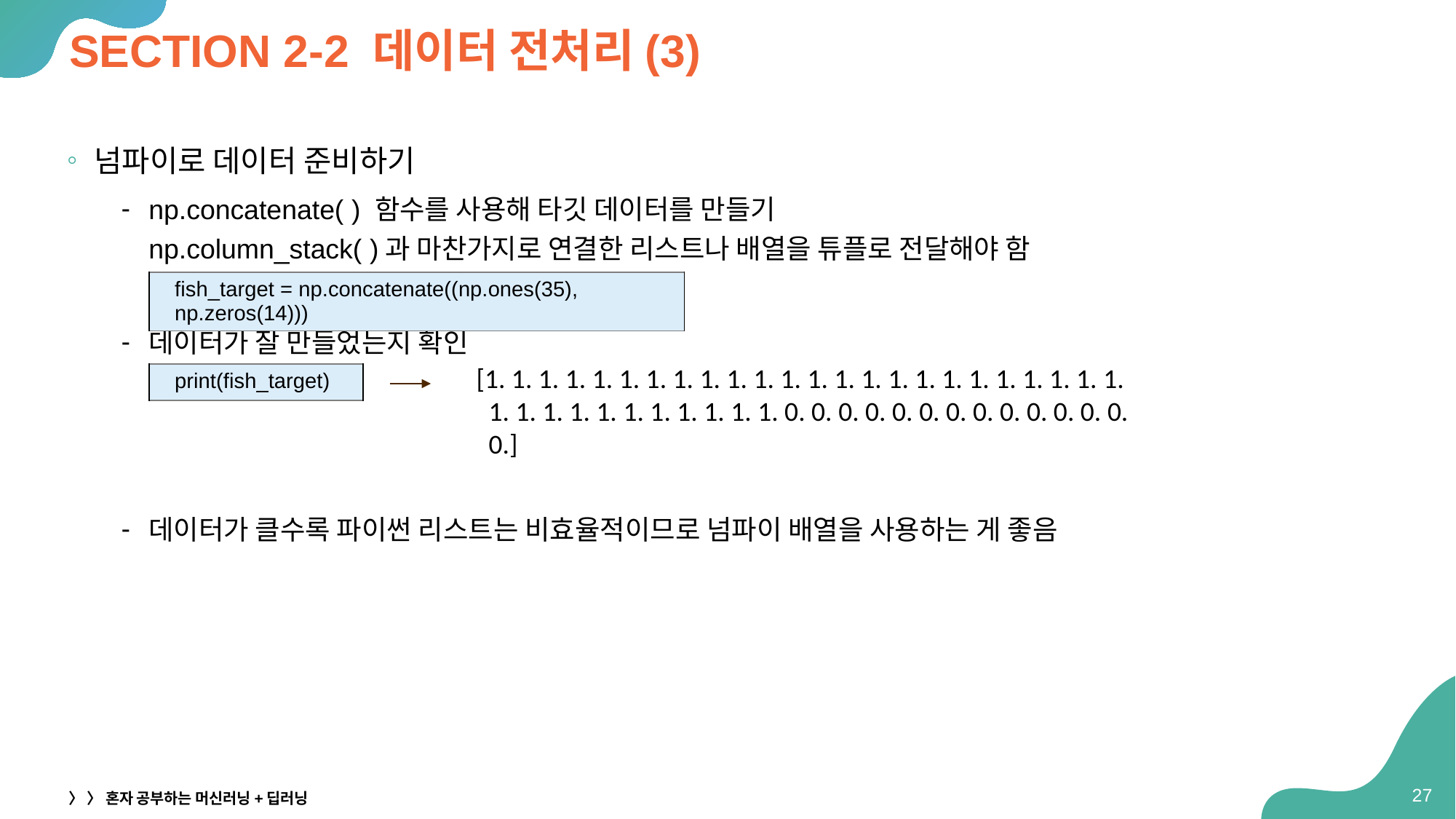

# SECTION 2-2 데이터 전처리(3)
넘파이로 데이터 준비하기
np.concatenate( ) 함수를 사용해 타깃 데이터를 만들기
np.column_stack( )과 마찬가지로 연결한 리스트나 배열을 튜플로 전달해야 함

데이터가 잘 만들었는지 확인

데이터가 클수록 파이썬 리스트는 비효율적이므로 넘파이 배열을 사용하는 게 좋음
| fish\_target = np.concatenate((np.ones(35), np.zeros(14))) |
| --- |
[1. 1. 1. 1. 1. 1. 1. 1. 1. 1. 1. 1. 1. 1. 1. 1. 1. 1. 1. 1. 1. 1. 1. 1.
  1. 1. 1. 1. 1. 1. 1. 1. 1. 1. 1. 0. 0. 0. 0. 0. 0. 0. 0. 0. 0. 0. 0. 0.
  0.]
| print(fish\_target) |
| --- |
27
〉 〉 혼자 공부하는 머신러닝+딥러닝